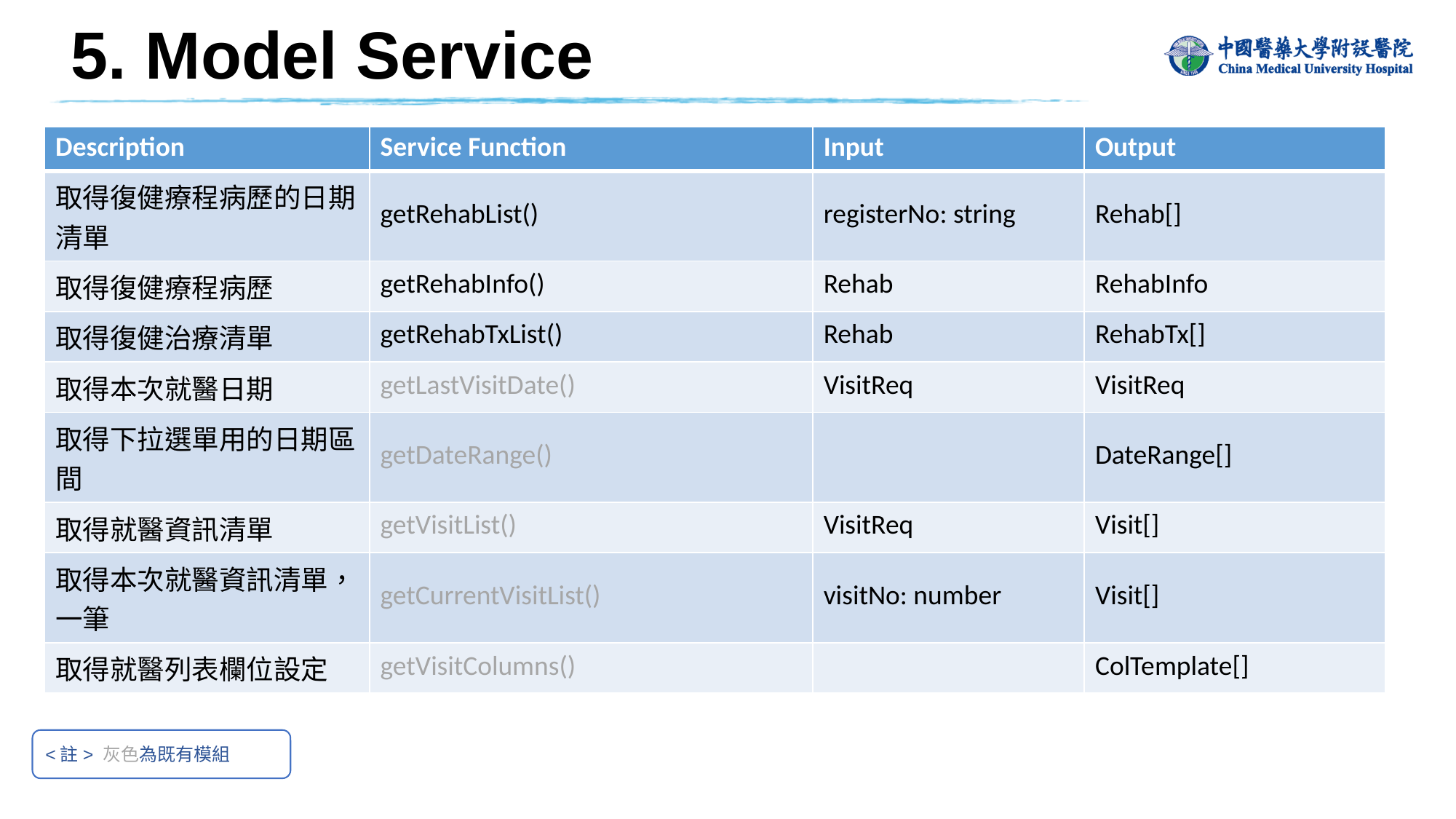

# 5. Model Service
| Description | Service Function | Input | Output |
| --- | --- | --- | --- |
| 取得復健療程病歷的日期清單 | getRehabList() | registerNo: string | Rehab[] |
| 取得復健療程病歷 | getRehabInfo() | Rehab | RehabInfo |
| 取得復健治療清單 | getRehabTxList() | Rehab | RehabTx[] |
| 取得本次就醫日期 | getLastVisitDate() | VisitReq | VisitReq |
| 取得下拉選單用的日期區間 | getDateRange() |  | DateRange[] |
| 取得就醫資訊清單 | getVisitList() | VisitReq | Visit[] |
| 取得本次就醫資訊清單，一筆 | getCurrentVisitList() | visitNo: number | Visit[] |
| 取得就醫列表欄位設定 | getVisitColumns() |  | ColTemplate[] |
<註> 灰色為既有模組